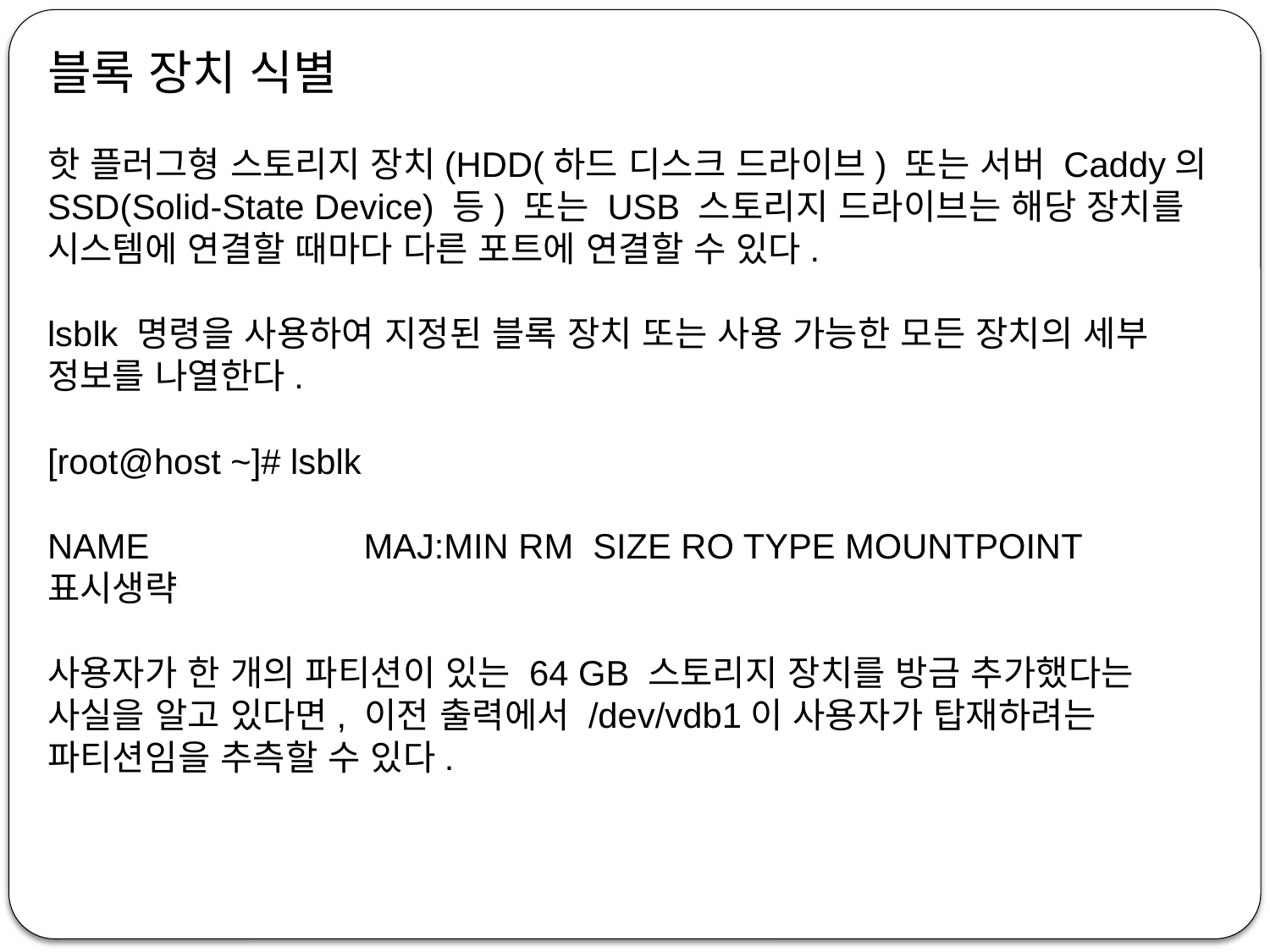

블록 장치 식별

핫 플러그형 스토리지 장치(HDD(하드 디스크 드라이브) 또는 서버 Caddy의 SSD(Solid-State Device) 등) 또는 USB 스토리지 드라이브는 해당 장치를 시스템에 연결할 때마다 다른 포트에 연결할 수 있다.

lsblk 명령을 사용하여 지정된 블록 장치 또는 사용 가능한 모든 장치의 세부 정보를 나열한다.

[root@host ~]# lsblk

NAME                      MAJ:MIN RM  SIZE RO TYPE MOUNTPOINT
표시생략

사용자가 한 개의 파티션이 있는 64 GB 스토리지 장치를 방금 추가했다는 사실을 알고 있다면, 이전 출력에서 /dev/vdb1이 사용자가 탑재하려는 파티션임을 추측할 수 있다.